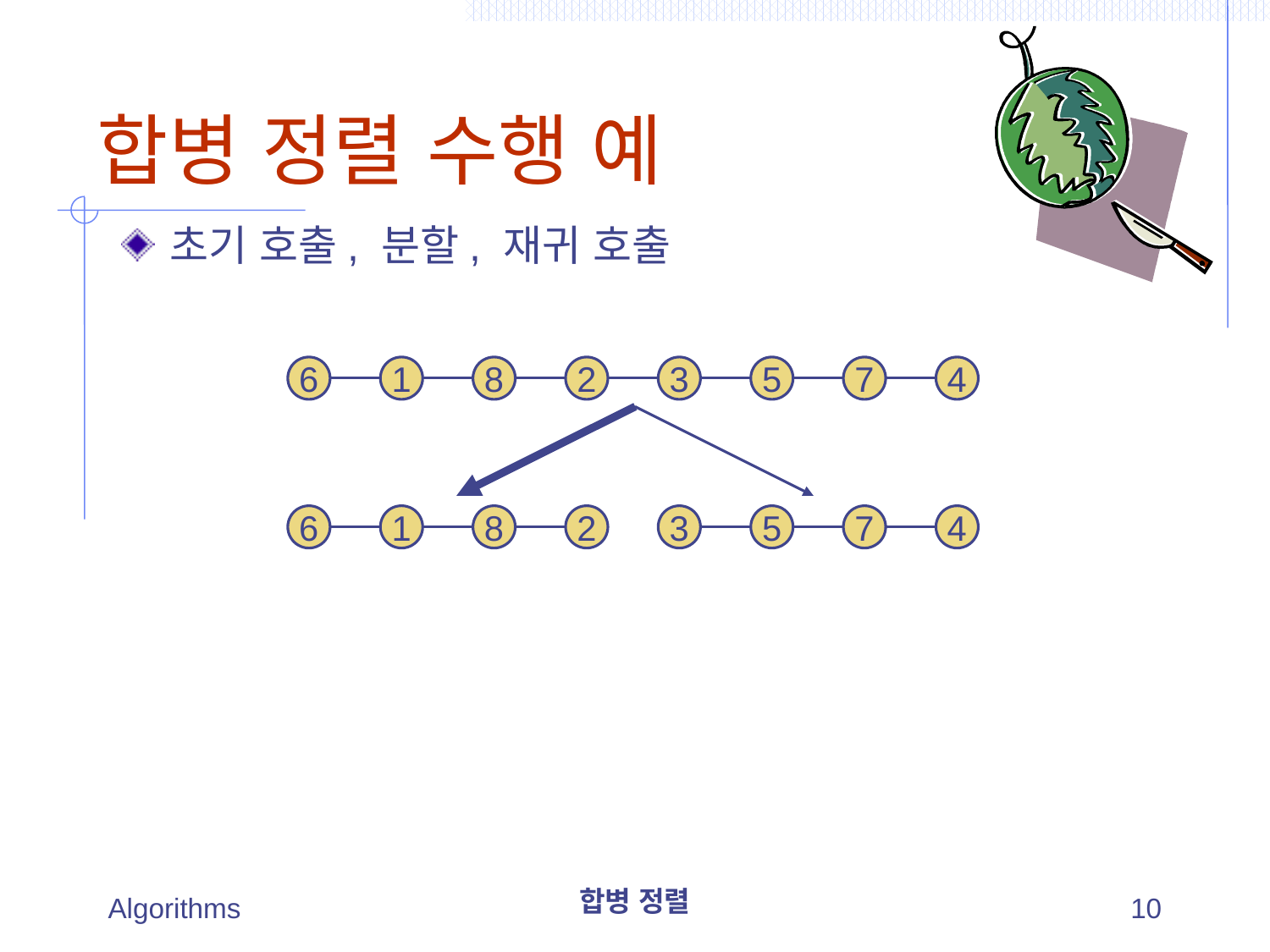

# 합병 정렬 수행 예
초기 호출, 분할, 재귀 호출
6
1
8
2
3
5
7
4
6
1
8
2
3
5
7
4
Algorithms
합병 정렬
10